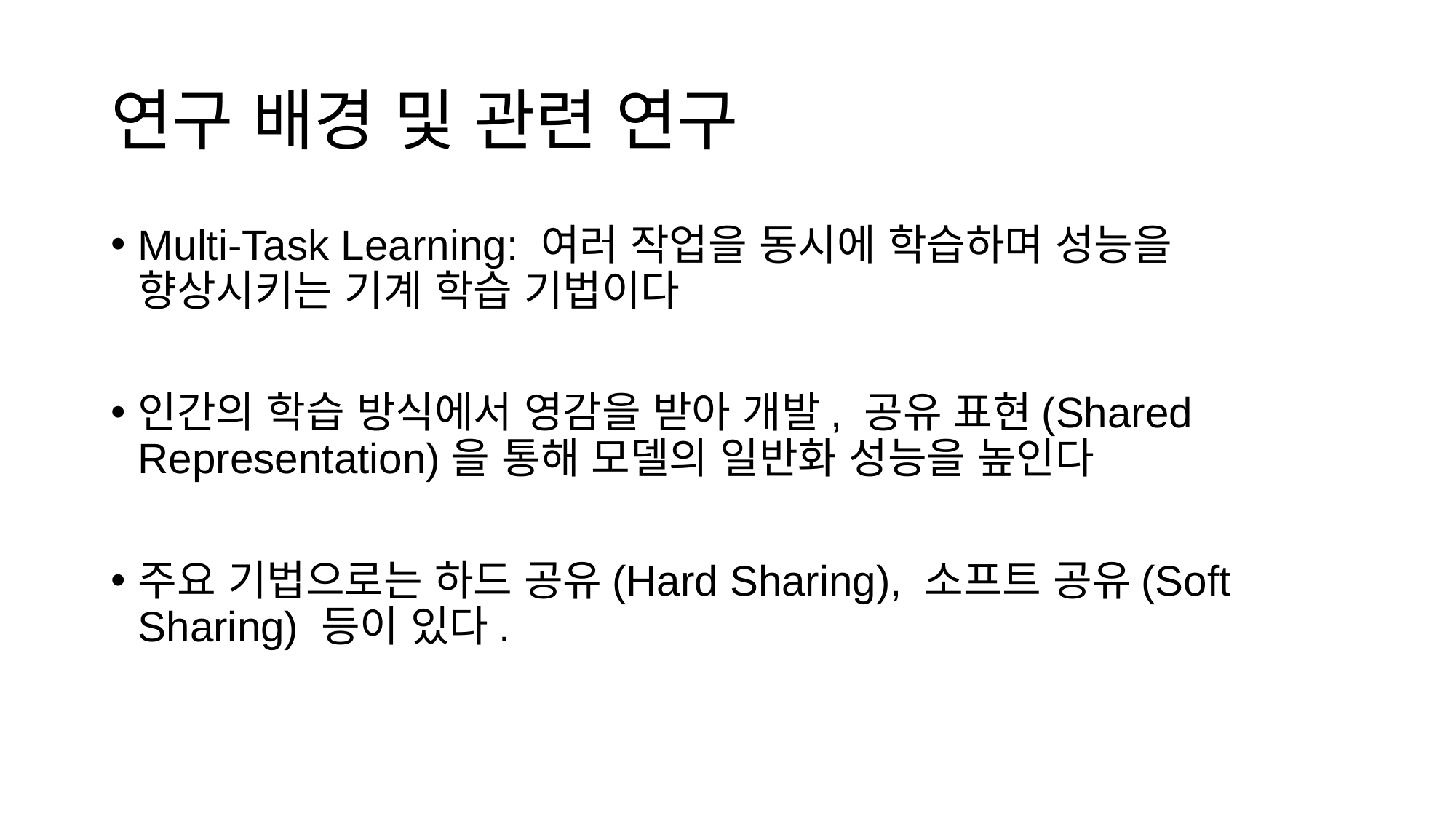

# 연구 배경 및 관련 연구
Multi-Task Learning: 여러 작업을 동시에 학습하며 성능을 향상시키는 기계 학습 기법이다

인간의 학습 방식에서 영감을 받아 개발, 공유 표현(Shared Representation)을 통해 모델의 일반화 성능을 높인다

주요 기법으로는 하드 공유(Hard Sharing), 소프트 공유(Soft Sharing) 등이 있다.